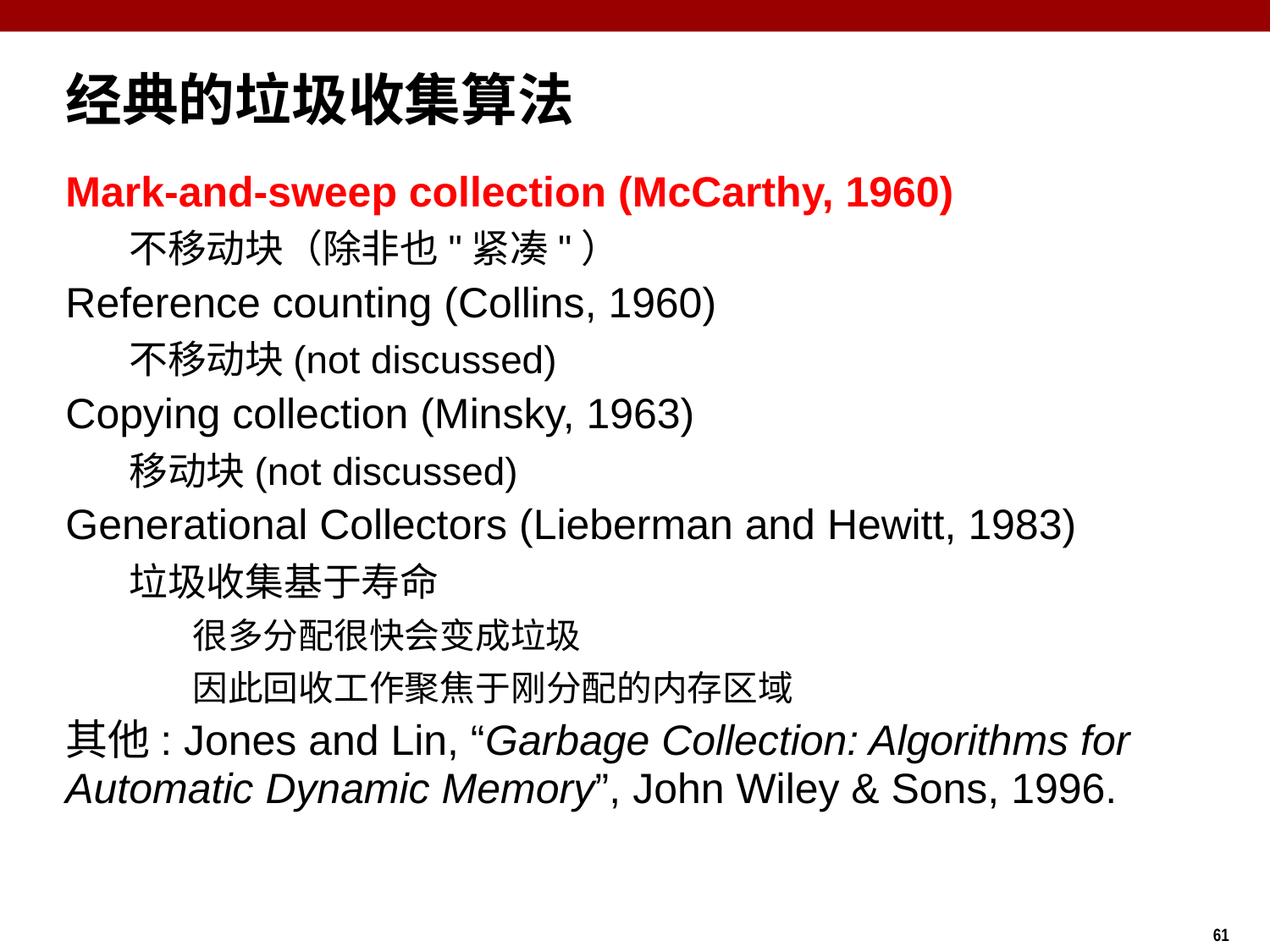

经典的垃圾收集算法
Mark-and-sweep collection (McCarthy, 1960)
不移动块（除非也"紧凑"）
Reference counting (Collins, 1960)
不移动块(not discussed)
Copying collection (Minsky, 1963)
移动块(not discussed)
Generational Collectors (Lieberman and Hewitt, 1983)
垃圾收集基于寿命
很多分配很快会变成垃圾
因此回收工作聚焦于刚分配的内存区域
其他: Jones and Lin, “Garbage Collection: Algorithms for Automatic Dynamic Memory”, John Wiley & Sons, 1996.